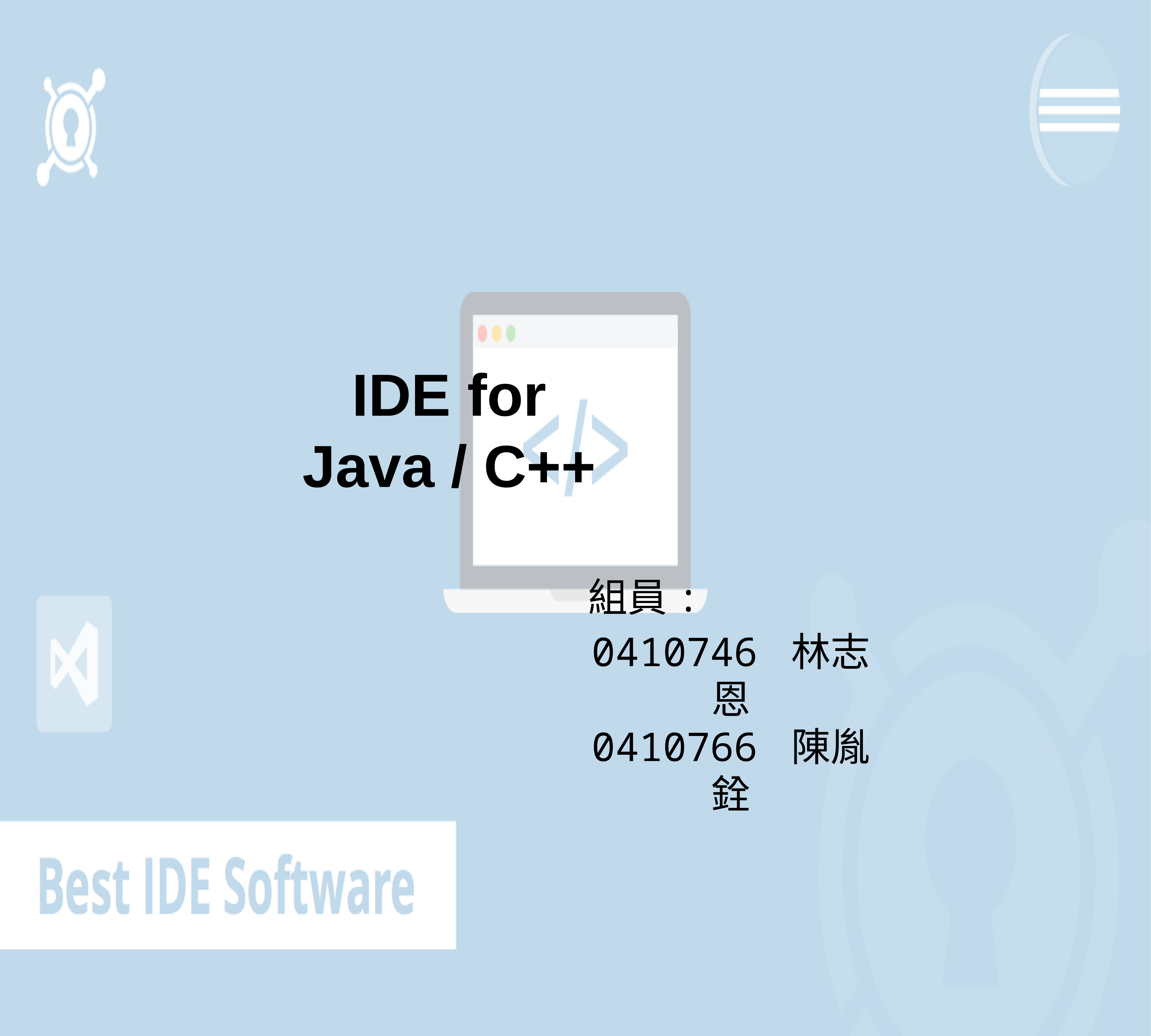

IDE for
Java / C++
組員:
0410746 林志恩
0410766 陳胤銓